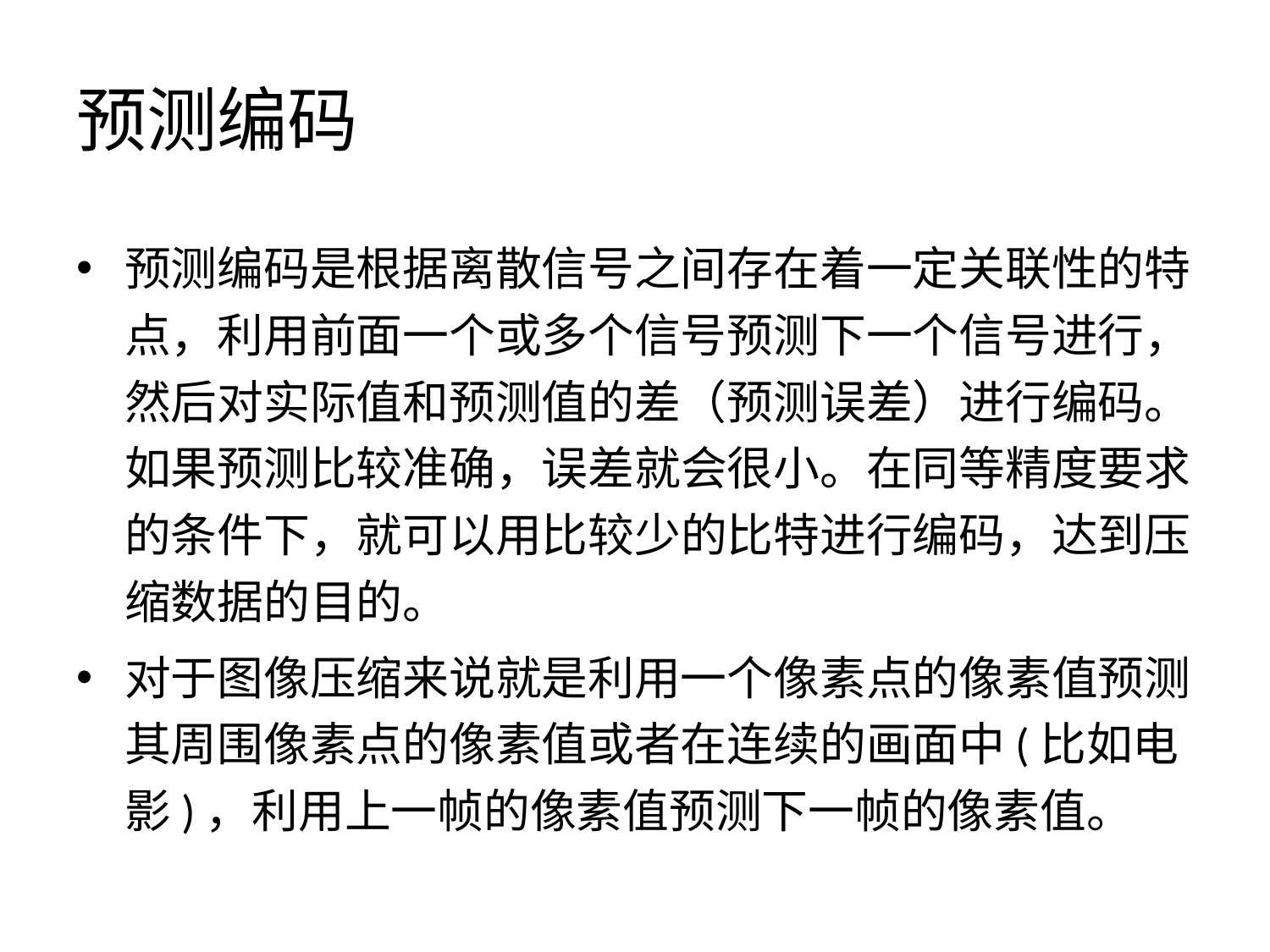

# 预测编码
预测编码是根据离散信号之间存在着一定关联性的特点，利用前面一个或多个信号预测下一个信号进行，然后对实际值和预测值的差（预测误差）进行编码。如果预测比较准确，误差就会很小。在同等精度要求的条件下，就可以用比较少的比特进行编码，达到压缩数据的目的。
对于图像压缩来说就是利用一个像素点的像素值预测其周围像素点的像素值或者在连续的画面中(比如电影)，利用上一帧的像素值预测下一帧的像素值。